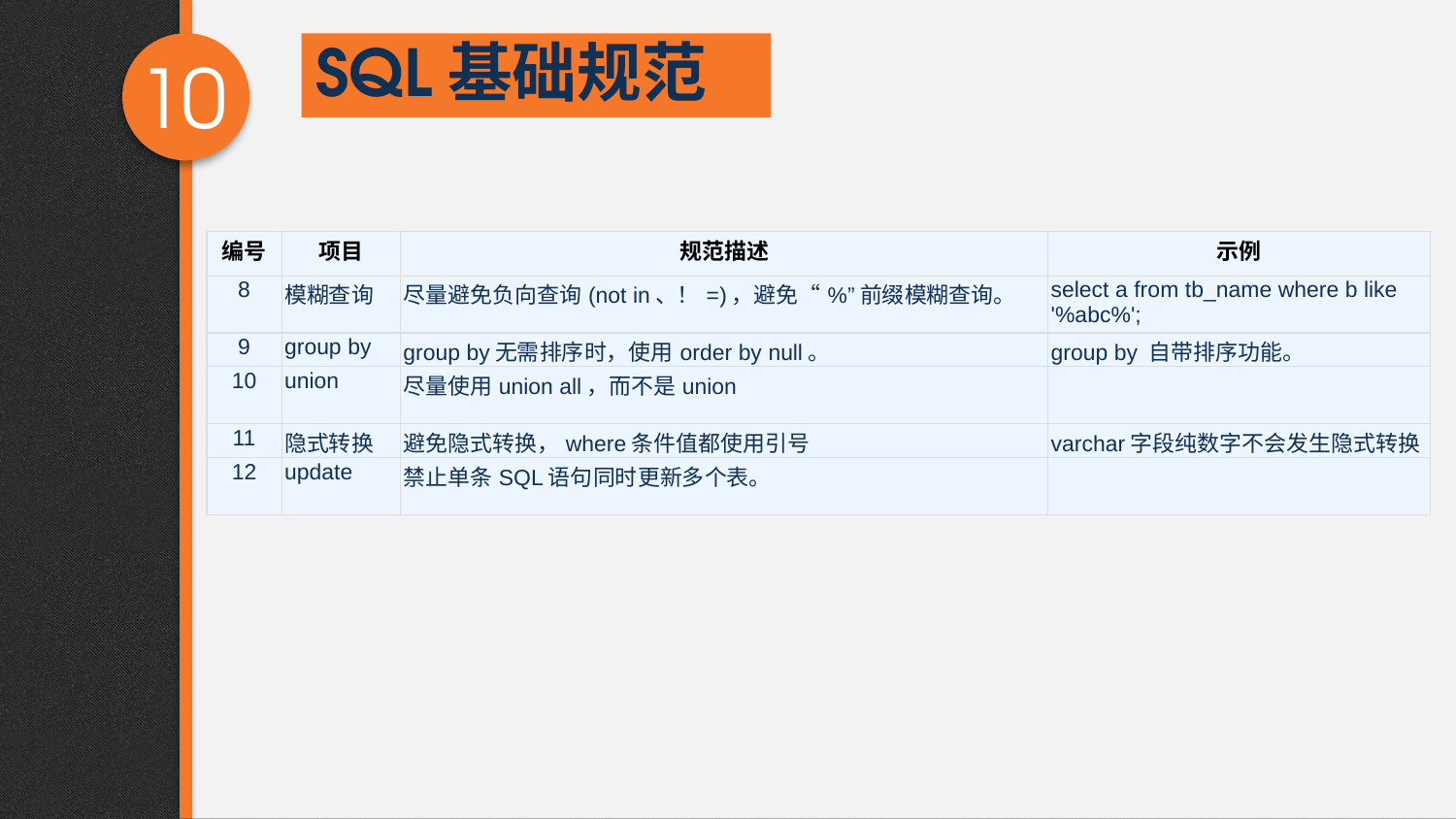

SQL基础规范
10

| 编号 | 项目 | 规范描述 | 示例 |
| --- | --- | --- | --- |
| 8 | 模糊查询 | 尽量避免负向查询(not in、！=)，避免“%”前缀模糊查询。 | select a from tb\_name where b like '%abc%'; |
| 9 | group by | group by无需排序时，使用order by null。 | group by 自带排序功能。 |
| 10 | union | 尽量使用union all，而不是union |  |
| 11 | 隐式转换 | 避免隐式转换，where条件值都使用引号 | varchar字段纯数字不会发生隐式转换 |
| 12 | update | 禁止单条SQL语句同时更新多个表。 |  |